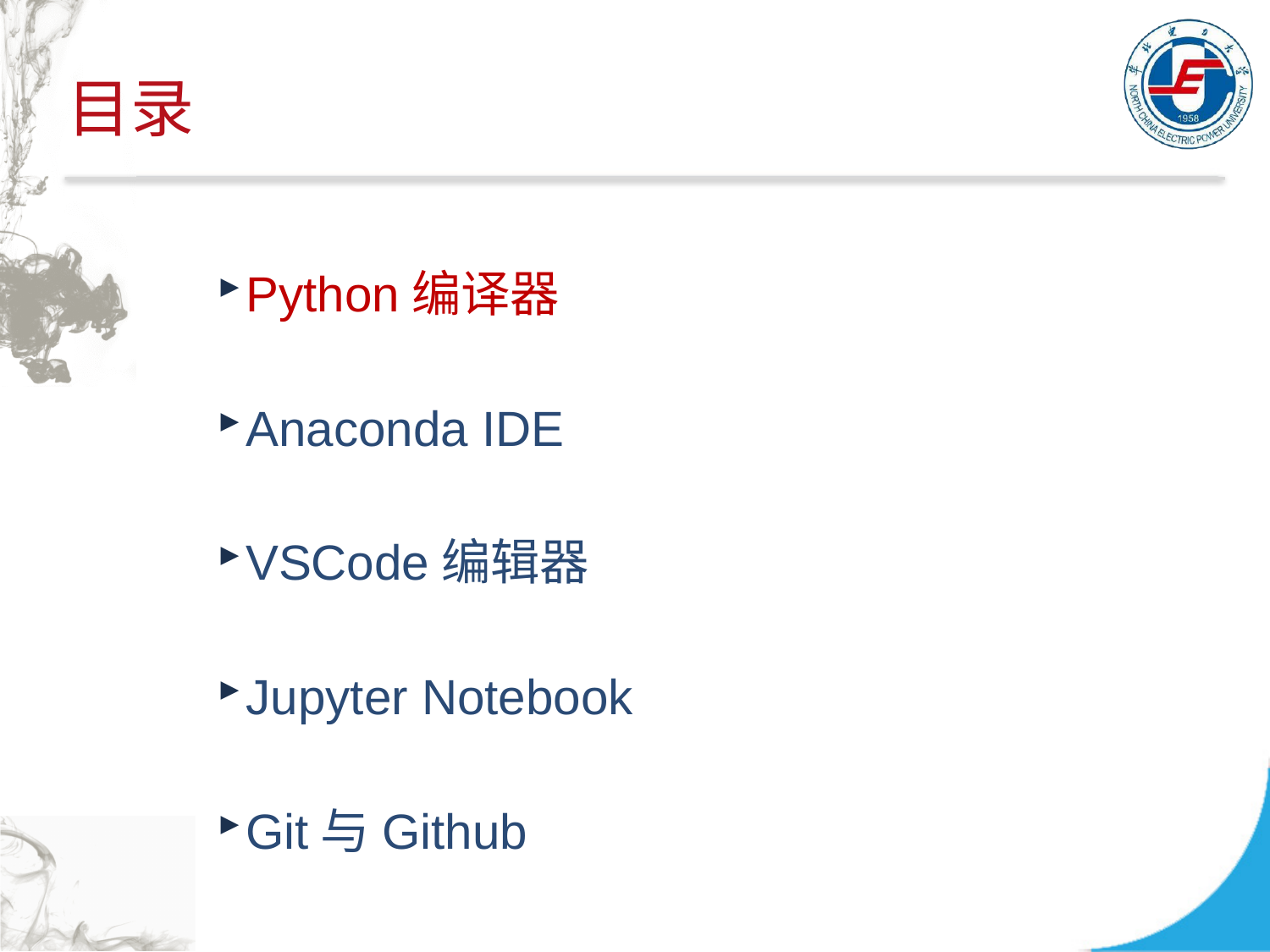

# 目录
Python编译器

Anaconda IDE

VSCode编辑器

Jupyter Notebook

Git与Github